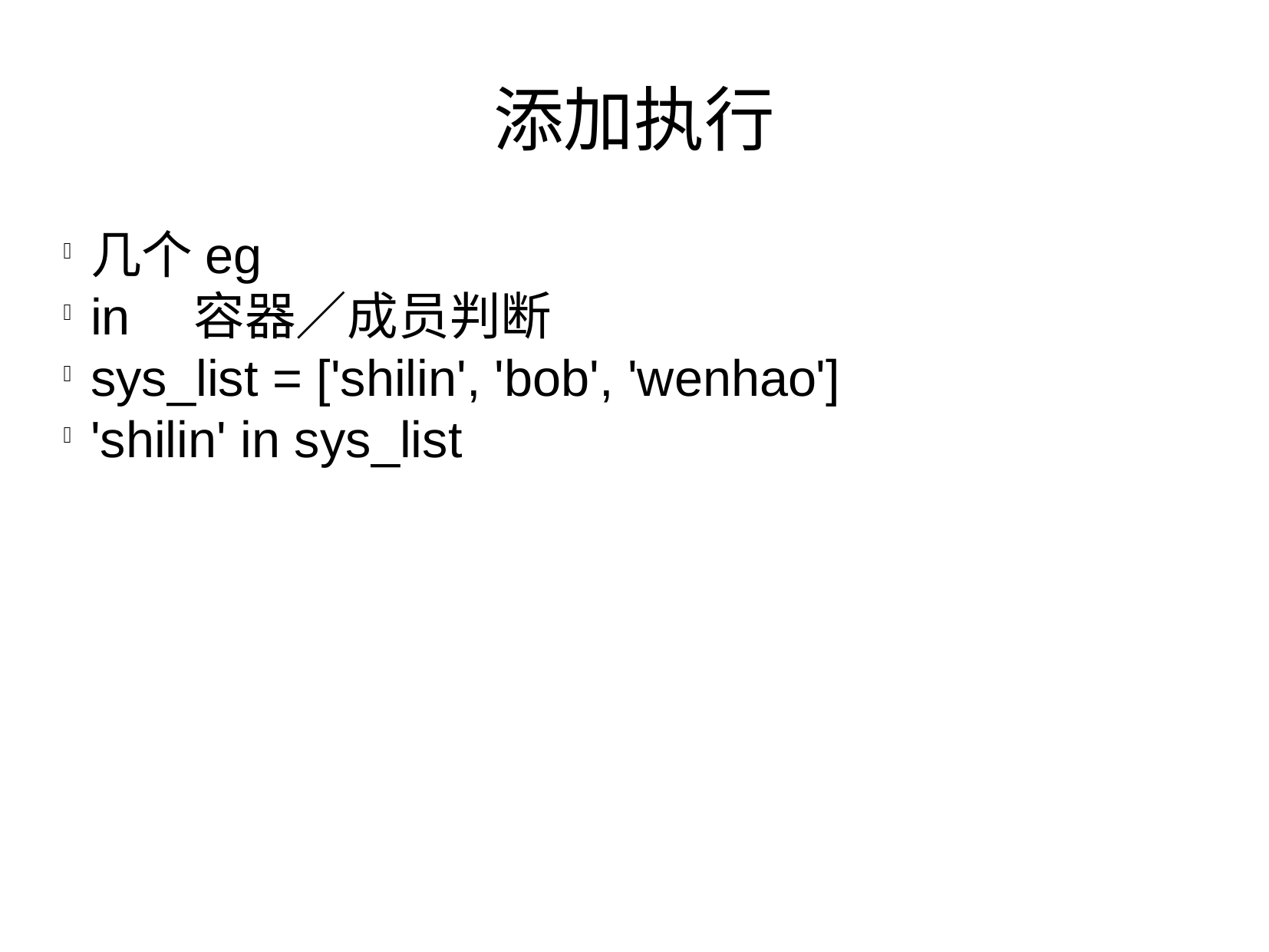

添加执行
几个eg
in　容器／成员判断
sys_list = ['shilin', 'bob', 'wenhao']
'shilin' in sys_list